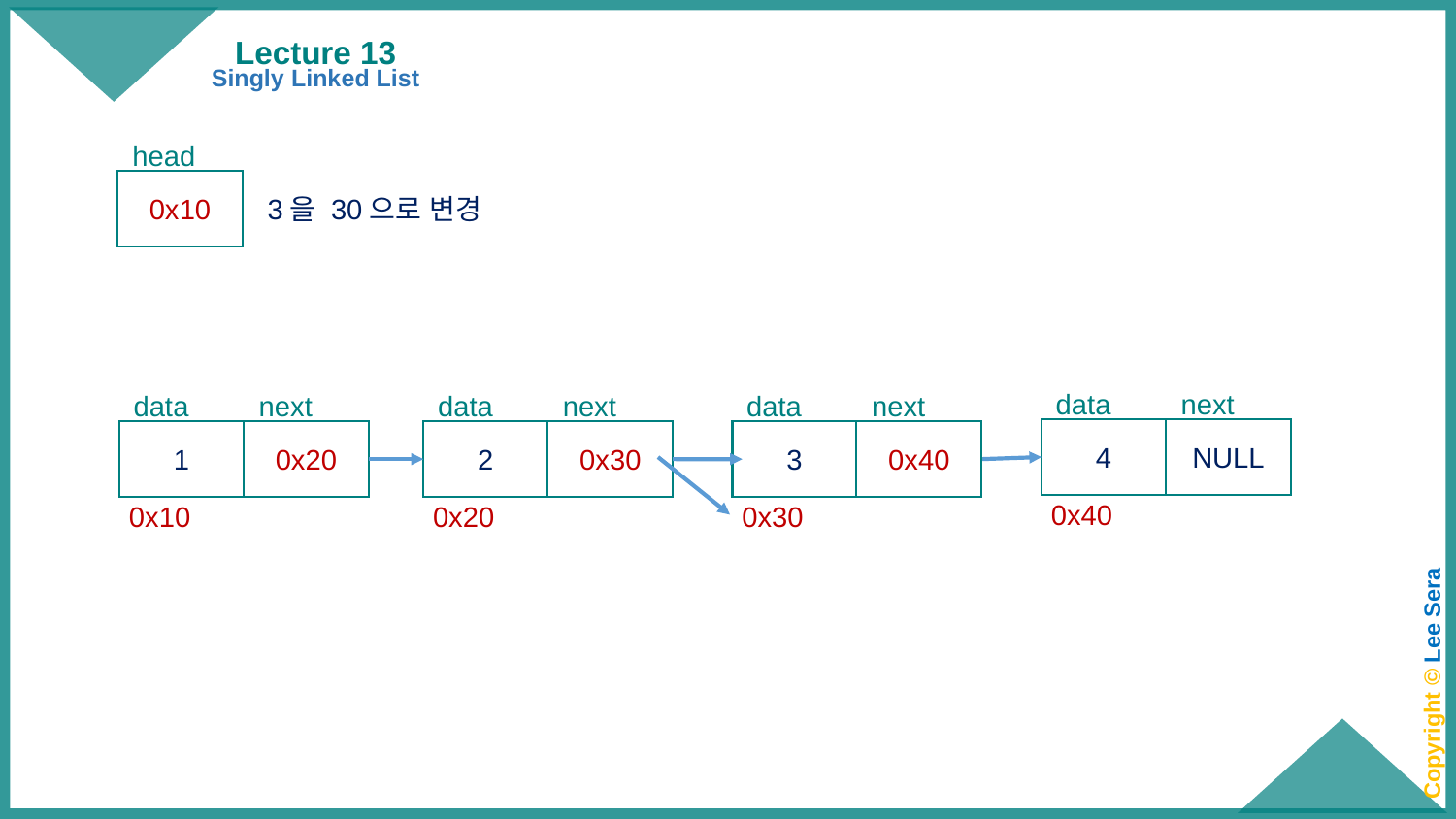

# Lecture 13
Singly Linked List
head
0x10
3을 30으로 변경
data
next
4
NULL
0x40
data
next
1
0x20
0x10
data
next
2
0x30
0x20
data
next
3
0x40
0x30
Copyright © Lee Sera